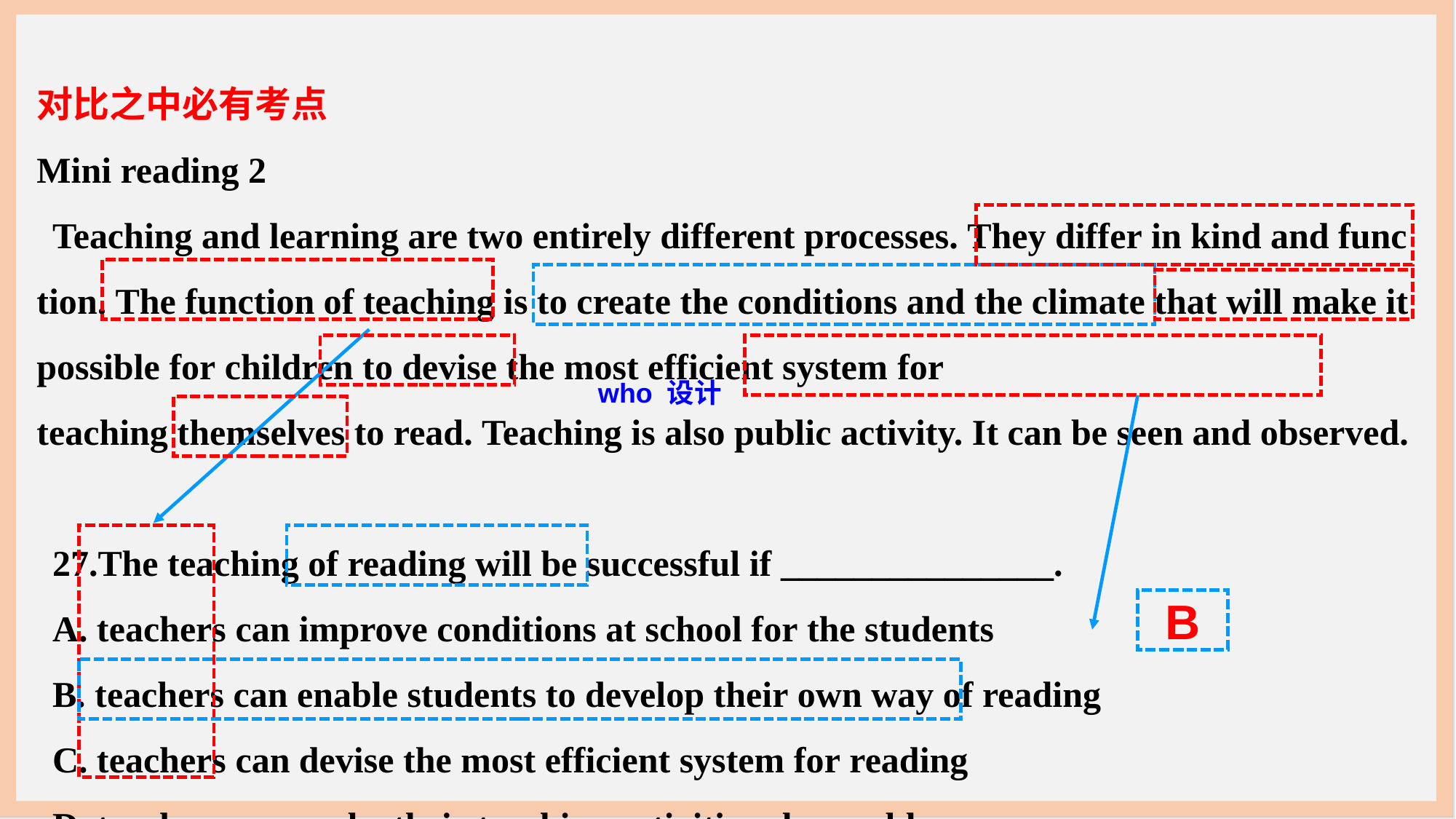

对比之中必有考点
Mini reading 2
Teaching and learning are two entirely different processes. They differ in kind and function. The function of teaching is to create the conditions and the climate that will make it possible for children to devise the most efficient system for  teaching themselves to read. Teaching is also public activity. It can be seen and observed.
27.The teaching of reading will be successful if _______________.
A. teachers can improve conditions at school for the students
B. teachers can enable students to develop their own way of reading
C. teachers can devise the most efficient system for reading
D. teachers can make their teaching activities observable

who 设计

B